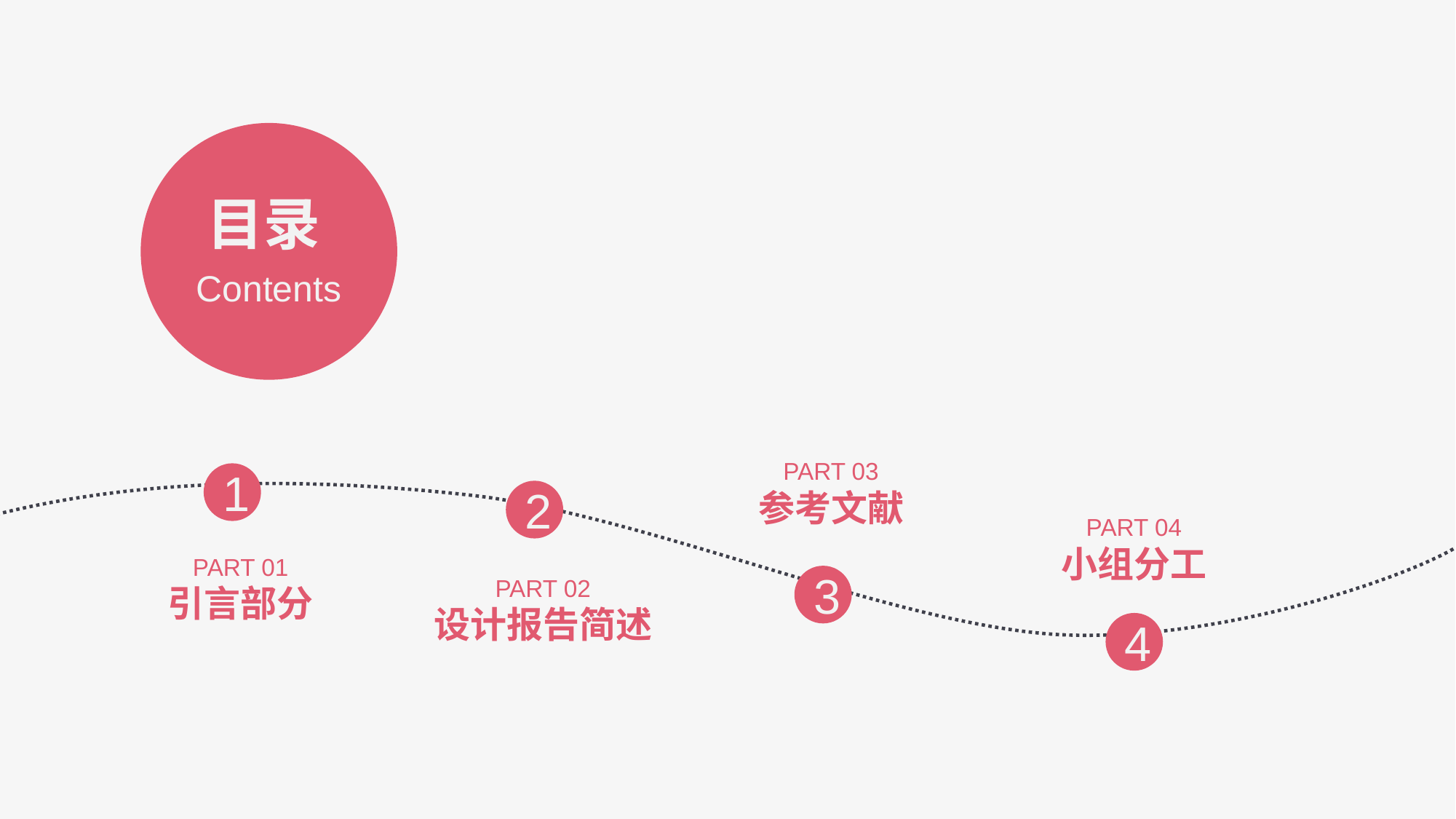

目录
Contents
PART 03
参考文献
1
2

PART 04
小组分工
PART 01
引言部分
PART 02
设计报告简述
3
4
延时符